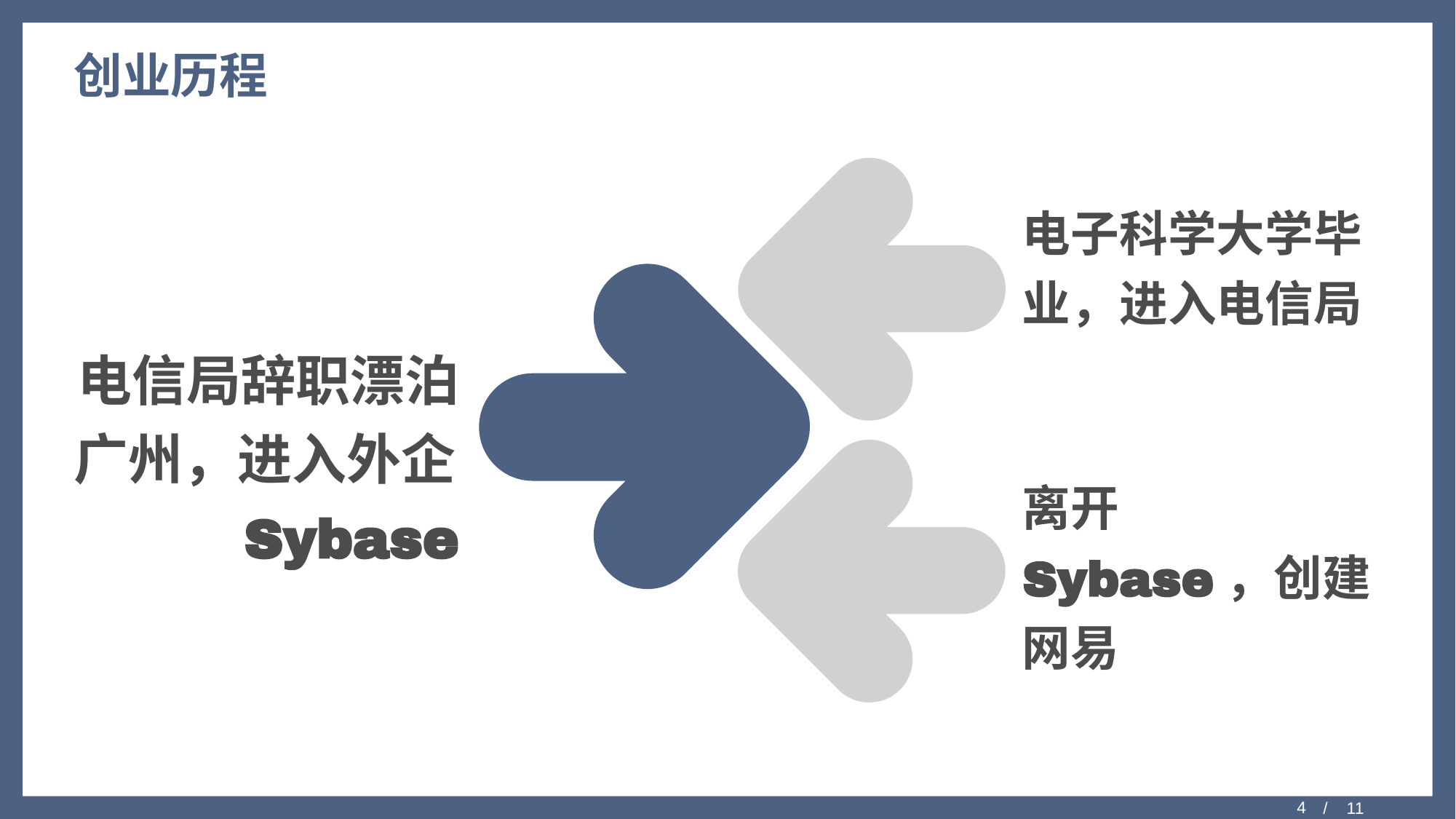

# 创业历程

电子科学大学毕业，进入电信局

电信局辞职漂泊广州，进入外企Sybase

离开Sybase，创建网易
/    11
4